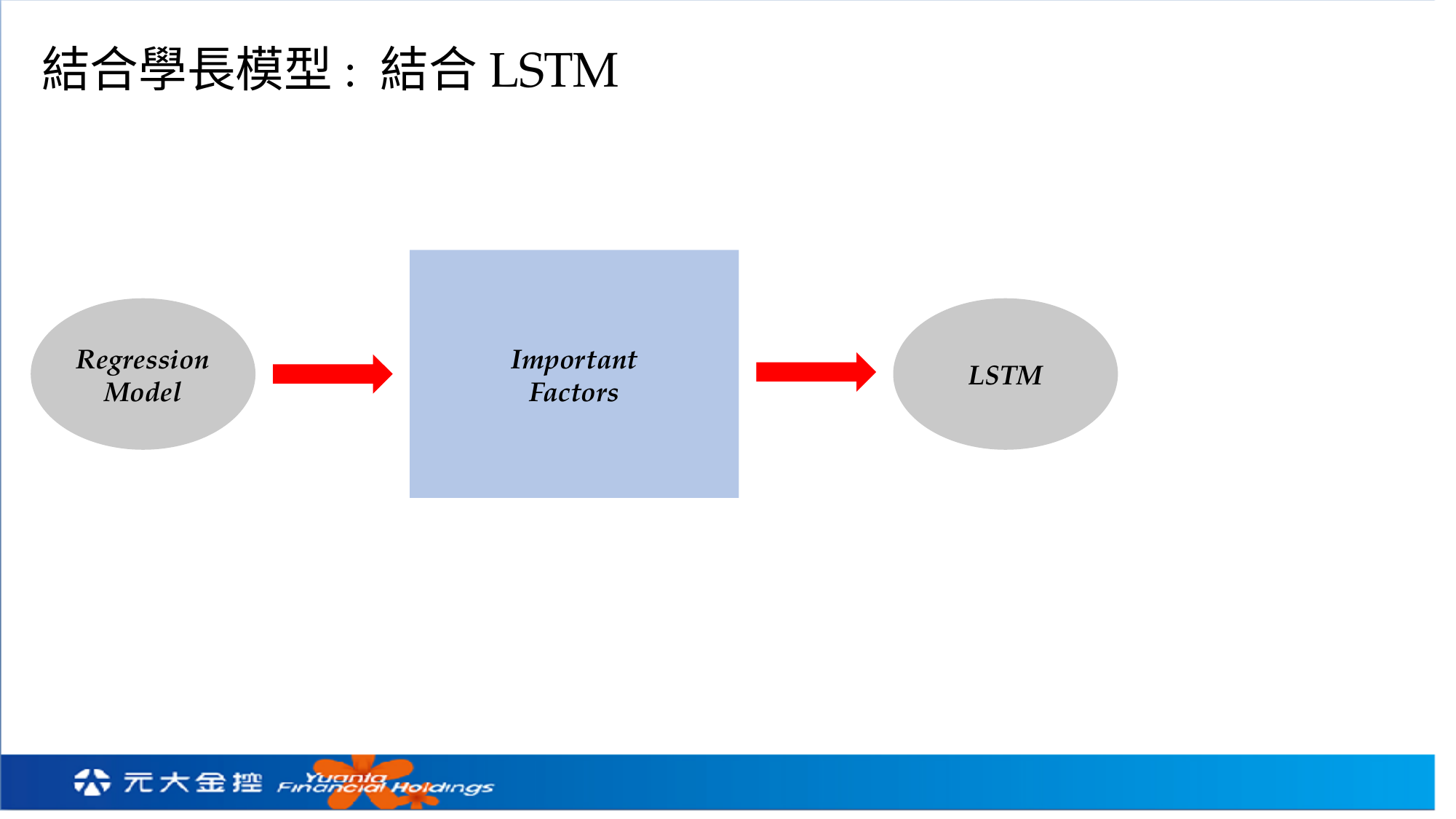

結合學長模型: 結合LSTM

Important
Factors
Regression
Model
LSTM